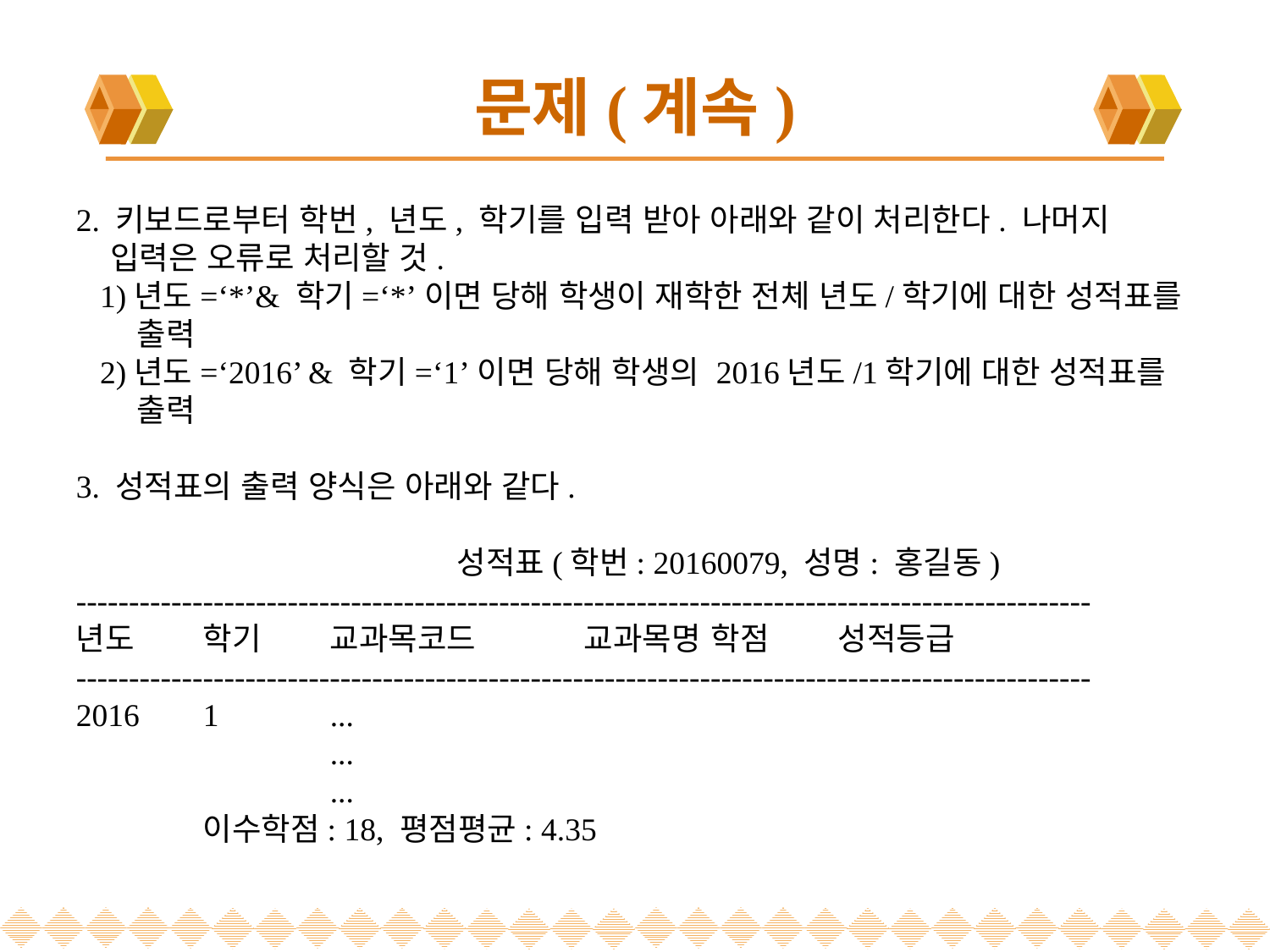

# 문제(계속)
2. 키보드로부터 학번, 년도, 학기를 입력 받아 아래와 같이 처리한다. 나머지
   입력은 오류로 처리할 것.
   1)년도=‘*’& 학기=‘*’이면 당해 학생이 재학한 전체 년도/학기에 대한 성적표를
      출력
   2)년도=‘2016’ & 학기=‘1’이면 당해 학생의 2016년도/1학기에 대한 성적표를
      출력

3. 성적표의 출력 양식은 아래와 같다.

			성적표(학번: 20160079, 성명: 홍길동)
------------------------------------------------------------------------------------------------
년도	학기	교과목코드	교과목명	학점	성적등급
------------------------------------------------------------------------------------------------
2016	1	...
		...
		...
	이수학점: 18, 평점평균: 4.35